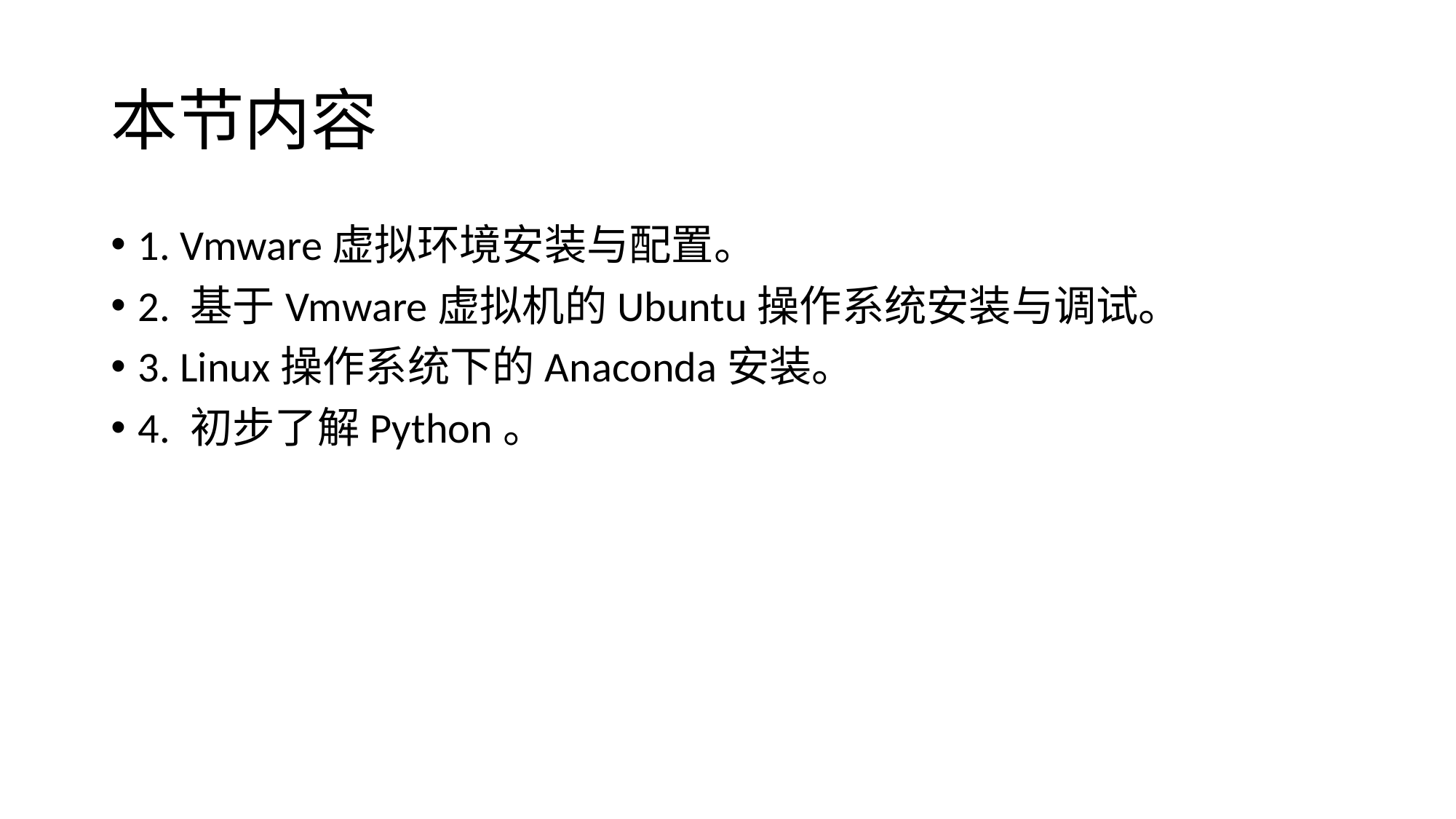

# 本节内容
1. Vmware虚拟环境安装与配置。
2. 基于Vmware虚拟机的Ubuntu操作系统安装与调试。
3. Linux操作系统下的Anaconda安装。
4. 初步了解Python。